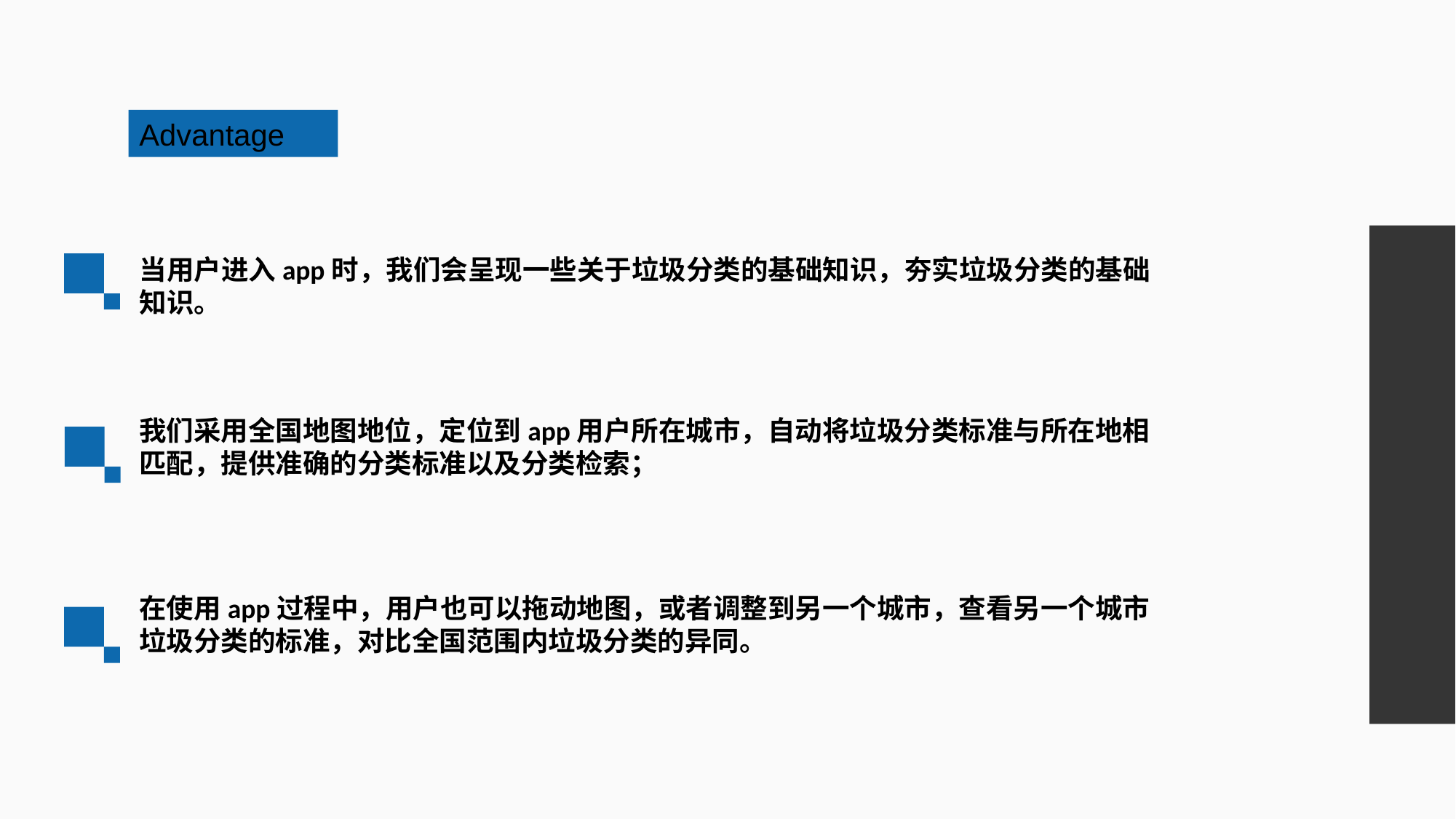

Advantage

当用户进入app时，我们会呈现一些关于垃圾分类的基础知识，夯实垃圾分类的基础知识。

我们采用全国地图地位，定位到app用户所在城市，自动将垃圾分类标准与所在地相匹配，提供准确的分类标准以及分类检索；

在使用app过程中，用户也可以拖动地图，或者调整到另一个城市，查看另一个城市垃圾分类的标准，对比全国范围内垃圾分类的异同。